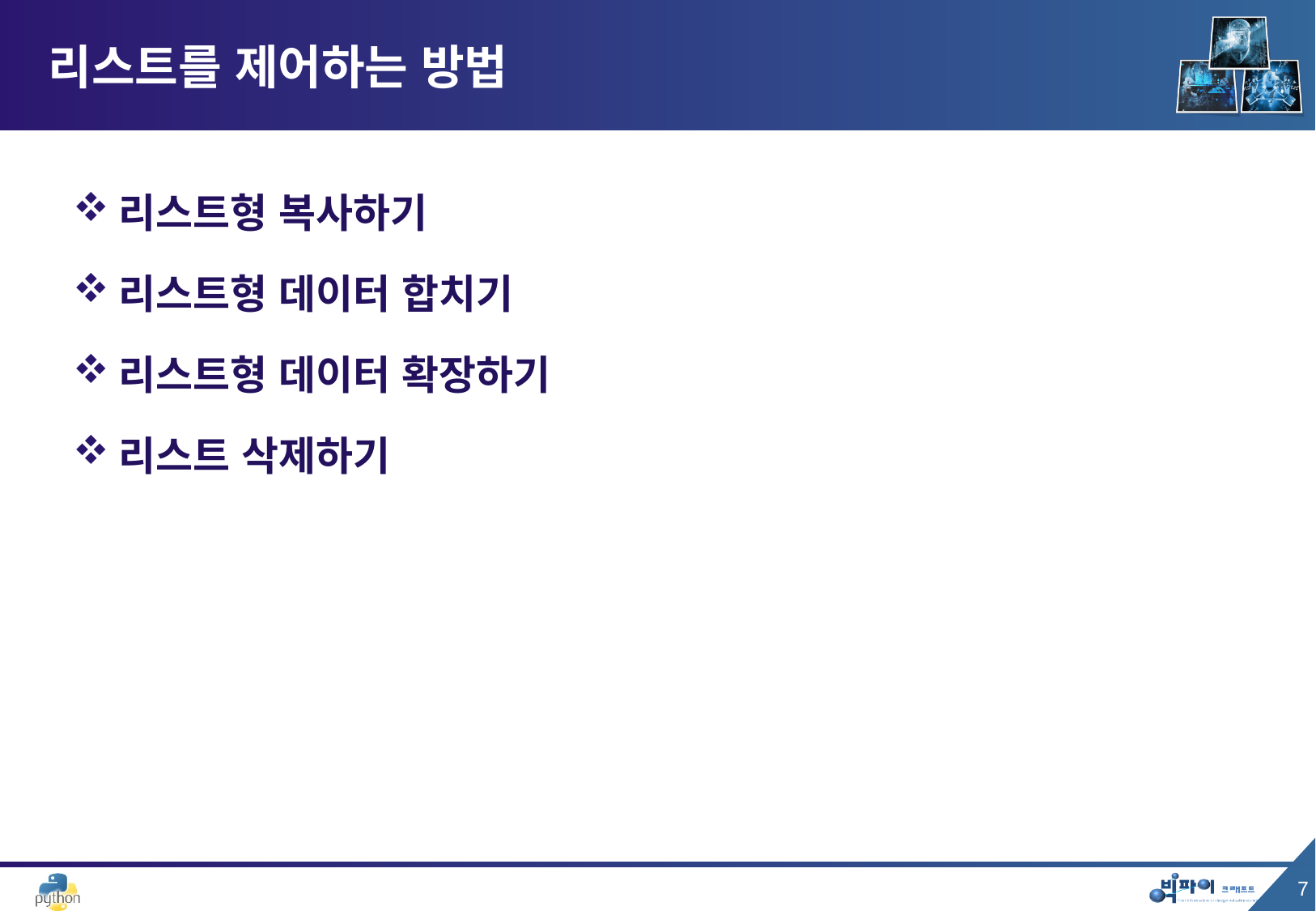

# 리스트를 제어하는 방법
리스트형 복사하기
리스트형 데이터 합치기
리스트형 데이터 확장하기
리스트 삭제하기